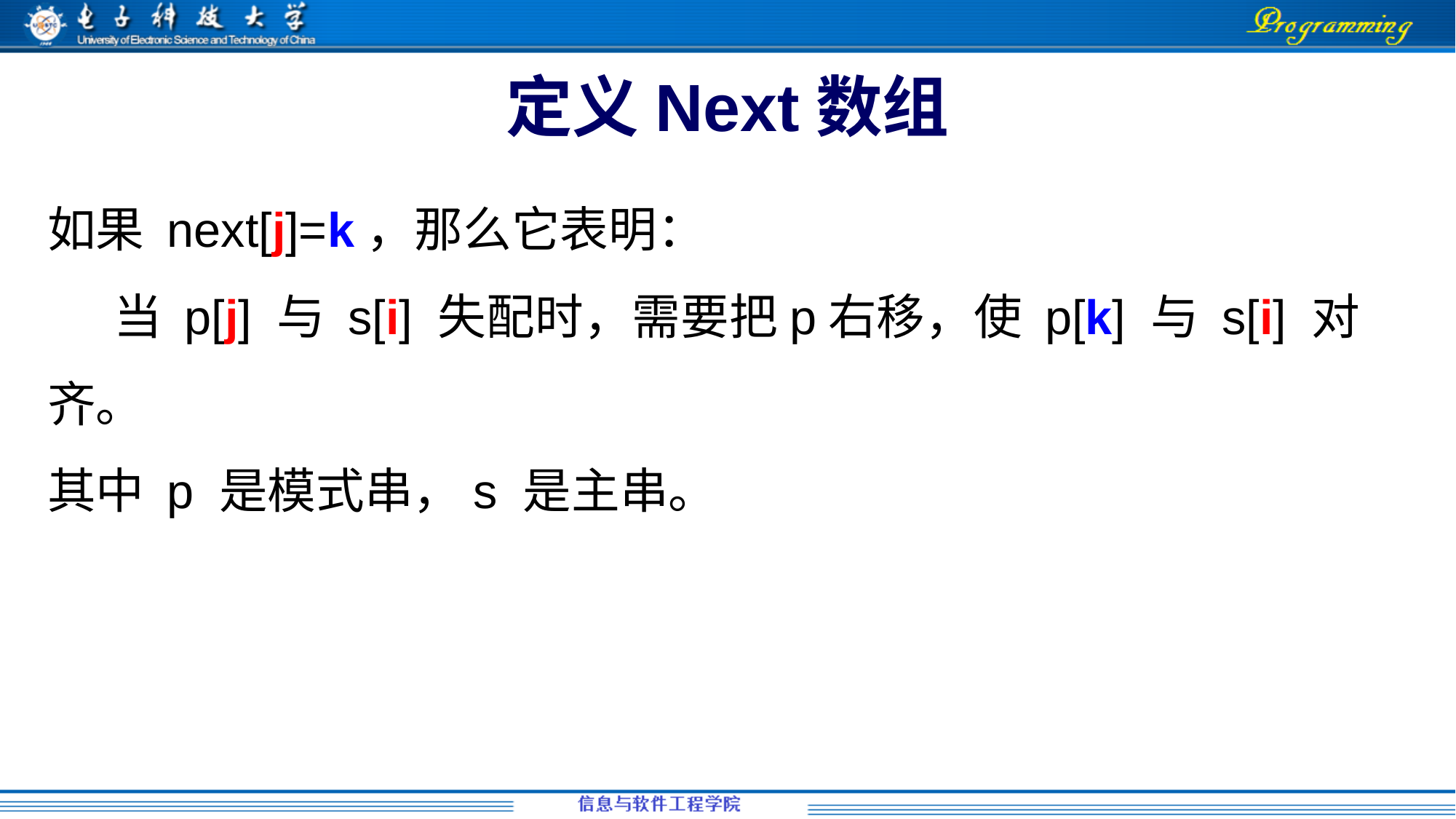

# 定义Next数组
如果 next[j]=k，那么它表明：
     当 p[j] 与 s[i] 失配时，需要把p右移，使 p[k] 与 s[i] 对齐。
其中 p 是模式串，s 是主串。